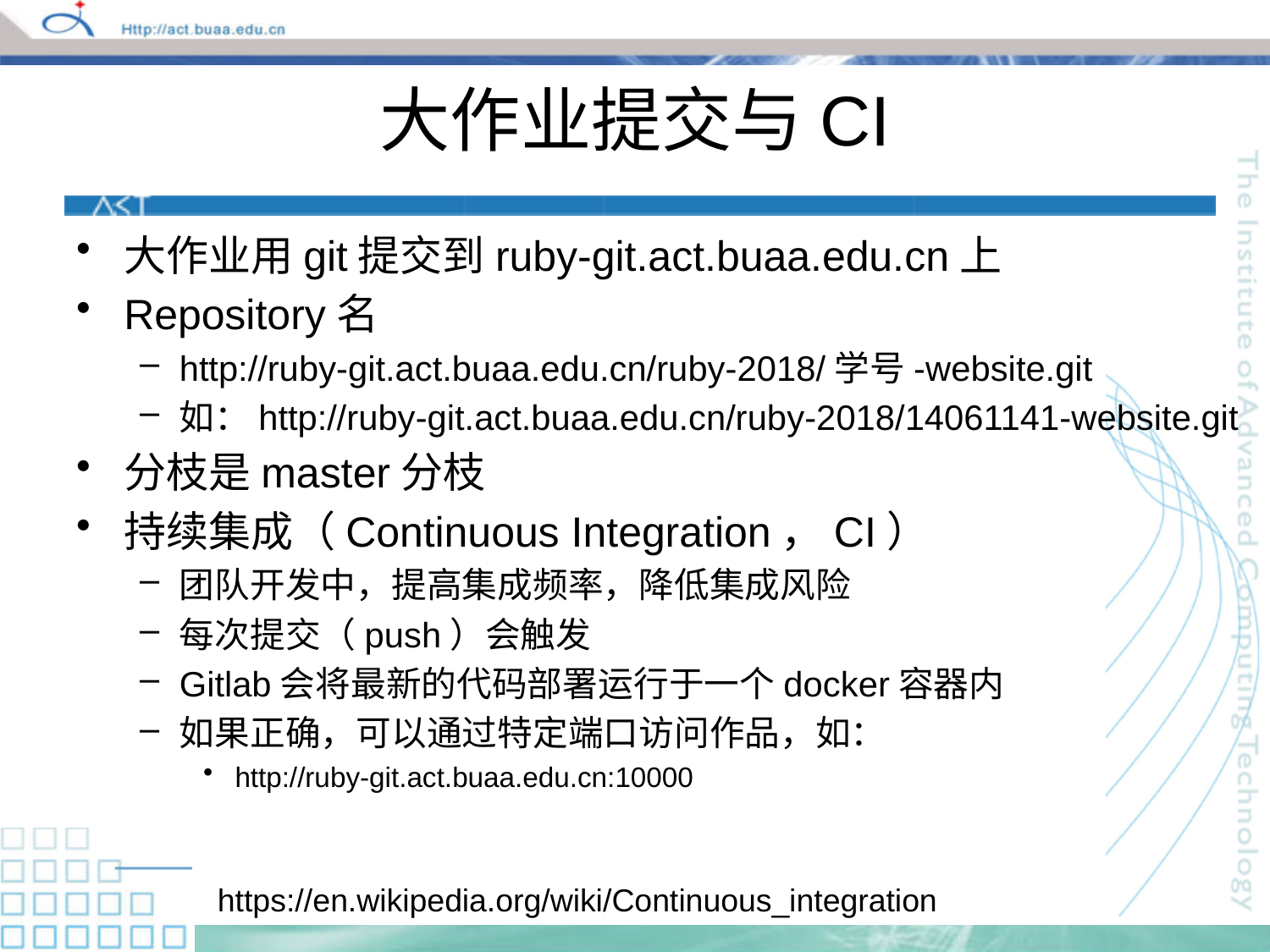

# 大作业提交与CI
大作业用git提交到ruby-git.act.buaa.edu.cn上
Repository名
http://ruby-git.act.buaa.edu.cn/ruby-2018/学号-website.git
如：http://ruby-git.act.buaa.edu.cn/ruby-2018/14061141-website.git
分枝是master分枝
持续集成（Continuous Integration，CI）
团队开发中，提高集成频率，降低集成风险
每次提交（push）会触发
Gitlab会将最新的代码部署运行于一个docker容器内
如果正确，可以通过特定端口访问作品，如：
http://ruby-git.act.buaa.edu.cn:10000

https://en.wikipedia.org/wiki/Continuous_integration